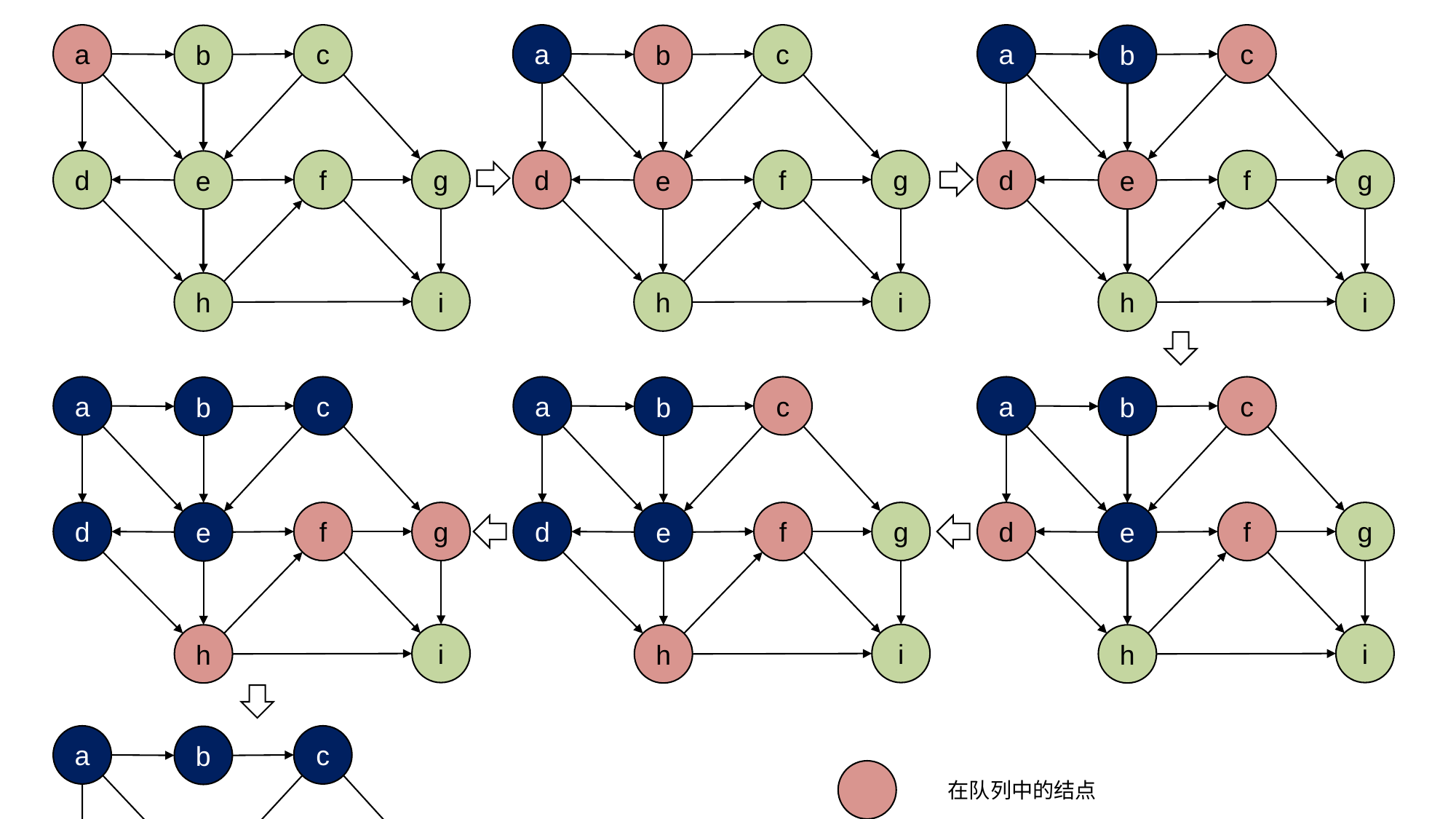

a
a
a
c
c
c
b
b
b
d
g
d
g
d
g
f
f
f
e
e
e

i
i
i
h
h
h

a
a
a
c
c
c
b
b
b
d
g
d
g
d
g
f
f
f
e
e
e

i
i
i
h
h
h

a
c
b

在队列中的结点

d
g
f
e
还未扩展的结点

已扩展的结点
i
h